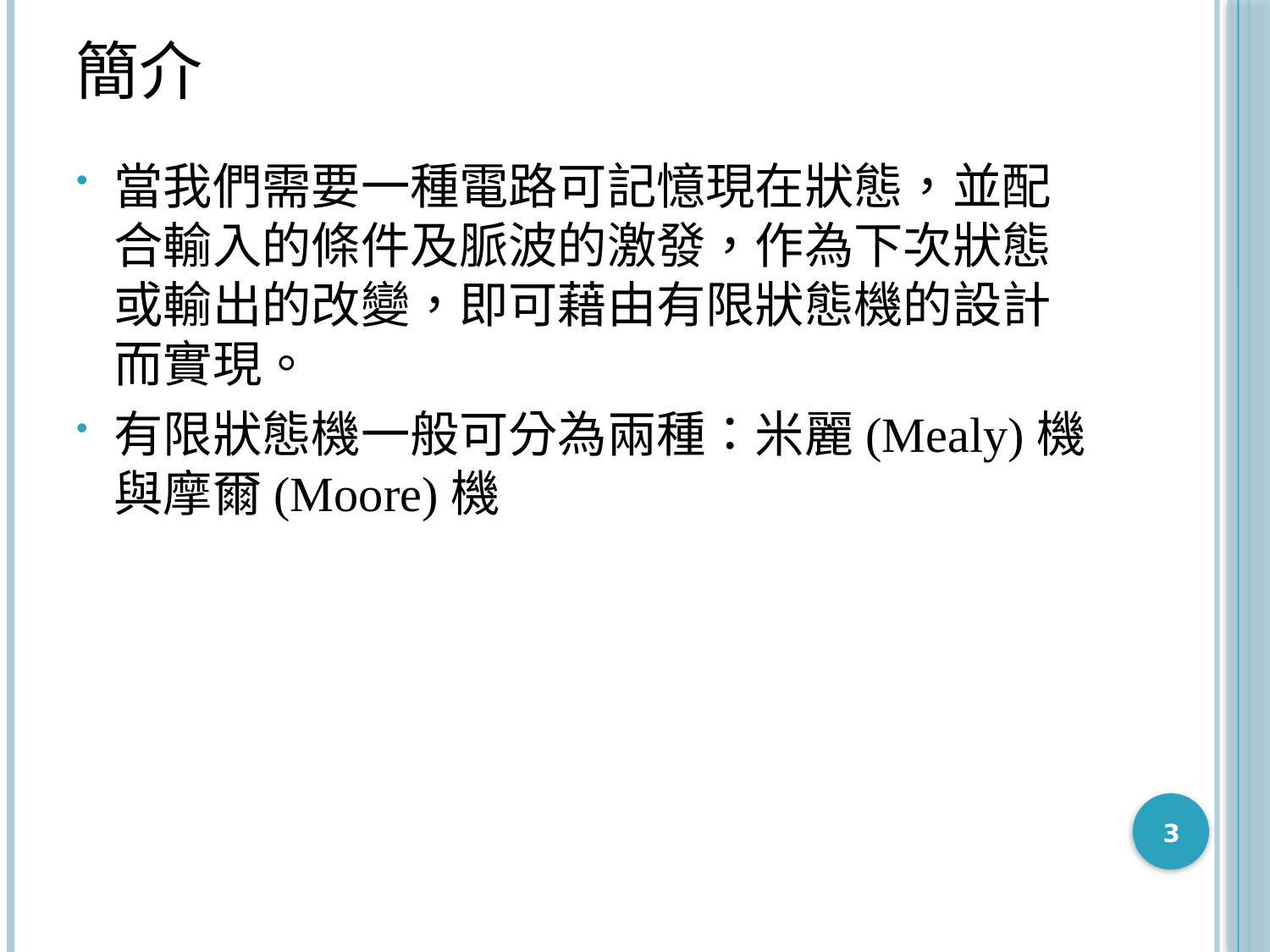

# 簡介
當我們需要一種電路可記憶現在狀態，並配合輸入的條件及脈波的激發，作為下次狀態或輸出的改變，即可藉由有限狀態機的設計而實現。
有限狀態機一般可分為兩種：米麗(Mealy)機與摩爾(Moore)機

3